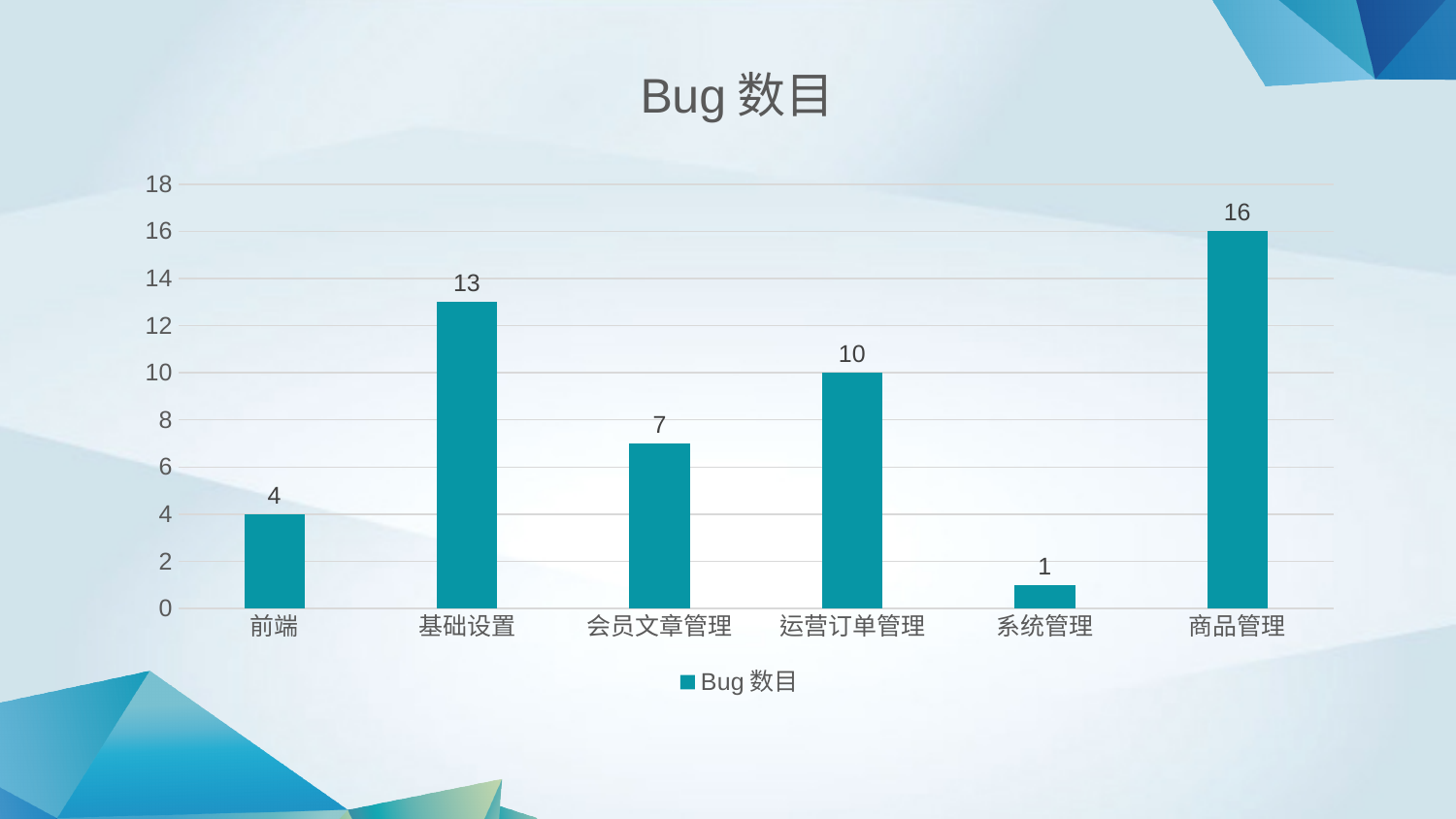

### Chart: Bug数目

| Category | Bug数目 |
|---|---|
| 前端 | 4.0 |
| 基础设置 | 13.0 |
| 会员文章管理 | 7.0 |
| 运营订单管理 | 10.0 |
| 系统管理 | 1.0 |
| 商品管理 | 16.0 |